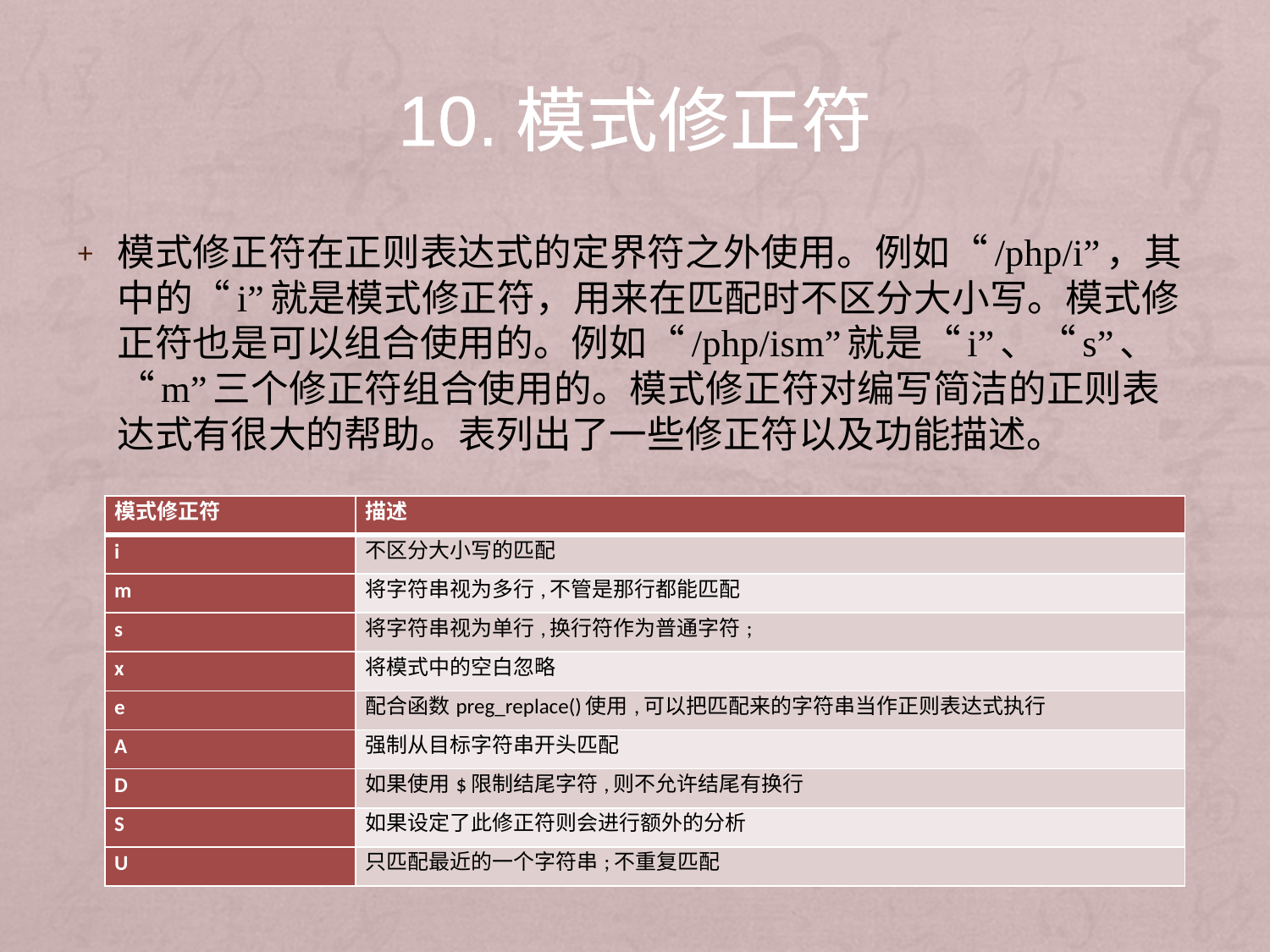

# 10.模式修正符
模式修正符在正则表达式的定界符之外使用。例如“/php/i”，其中的“i”就是模式修正符，用来在匹配时不区分大小写。模式修正符也是可以组合使用的。例如“/php/ism”就是“i”、“s”、“m”三个修正符组合使用的。模式修正符对编写简洁的正则表达式有很大的帮助。表列出了一些修正符以及功能描述。
| 模式修正符 | 描述 |
| --- | --- |
| i | 不区分大小写的匹配 |
| m | 将字符串视为多行,不管是那行都能匹配 |
| s | 将字符串视为单行,换行符作为普通字符; |
| x | 将模式中的空白忽略 |
| e | 配合函数preg\_replace()使用,可以把匹配来的字符串当作正则表达式执行 |
| A | 强制从目标字符串开头匹配 |
| D | 如果使用$限制结尾字符,则不允许结尾有换行 |
| S | 如果设定了此修正符则会进行额外的分析 |
| U | 只匹配最近的一个字符串;不重复匹配 |